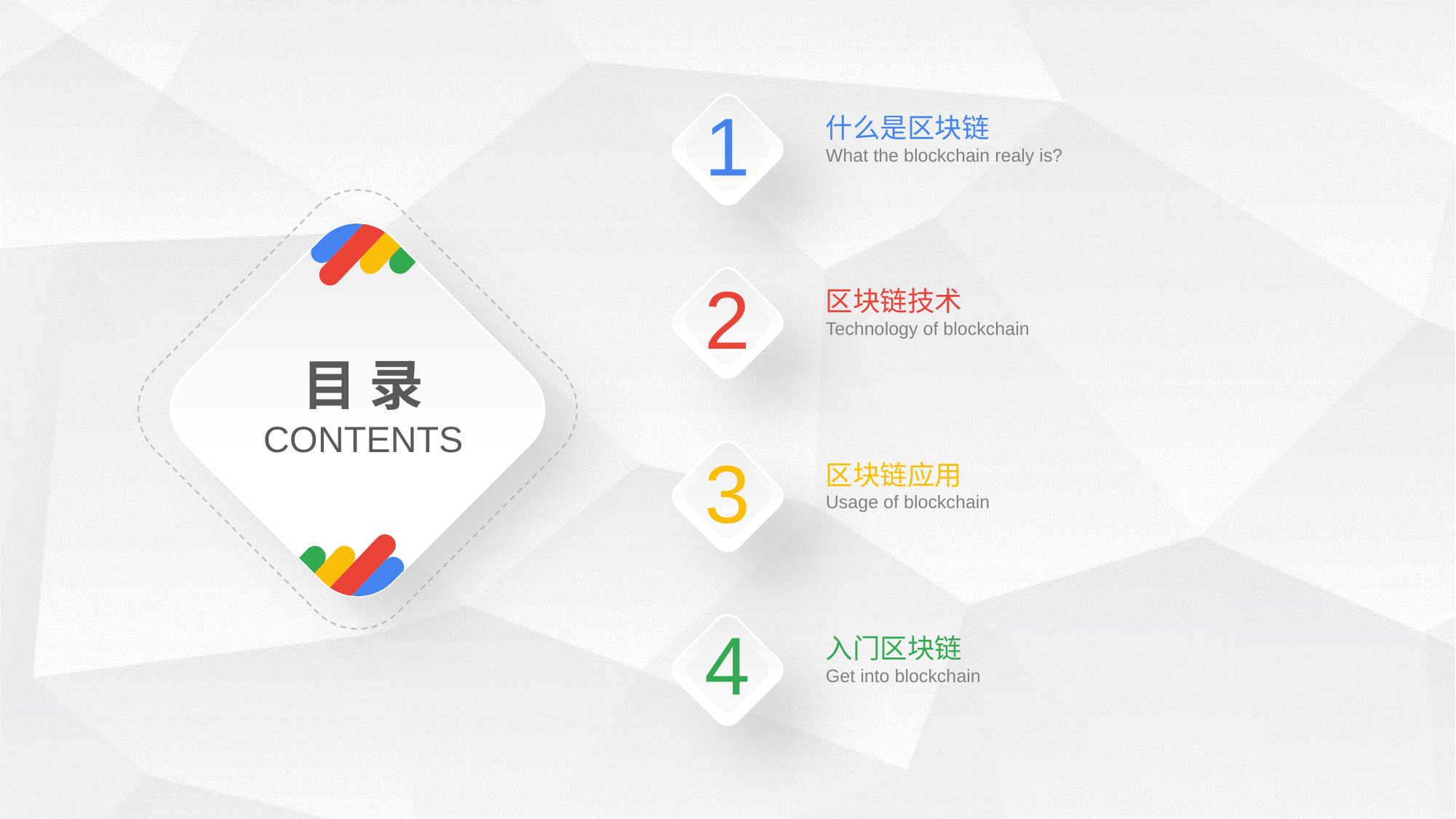

1

什么是区块链
What the blockchain realy is?

2

区块链技术
Technology of blockchain
目 录
CONTENTS
3

区块链应用
Usage of blockchain
4

入门区块链
Get into blockchain